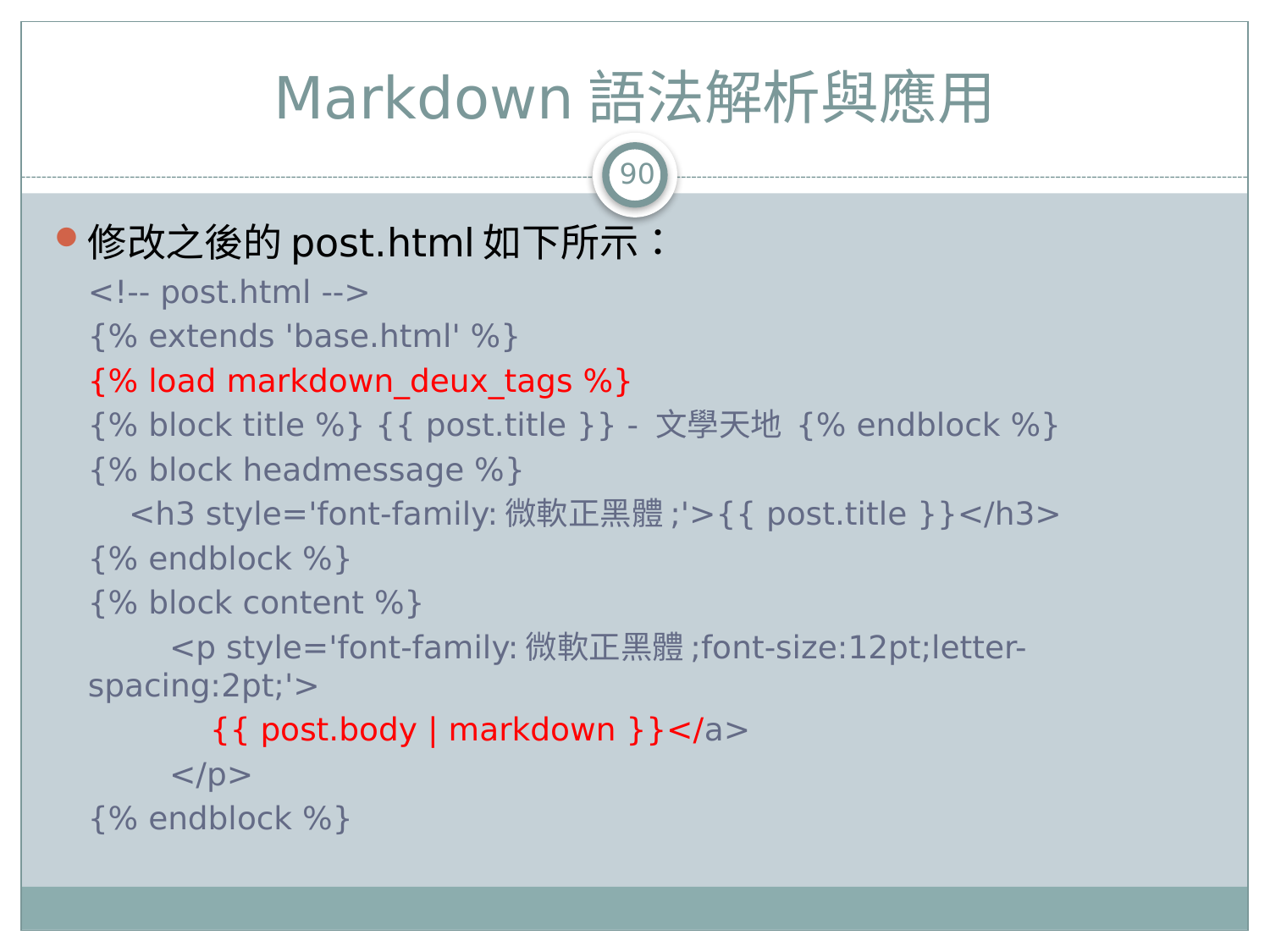

# Markdown語法解析與應用
90
修改之後的post.html如下所示：
<!-- post.html -->
{% extends 'base.html' %}
{% load markdown_deux_tags %}
{% block title %} {{ post.title }} - 文學天地 {% endblock %}
{% block headmessage %}
    <h3 style='font-family:微軟正黑體;'>{{ post.title }}</h3>
{% endblock %}
{% block content %}
        <p style='font-family:微軟正黑體;font-size:12pt;letter-spacing:2pt;'>
            {{ post.body | markdown }}</a>
        </p>
{% endblock %}